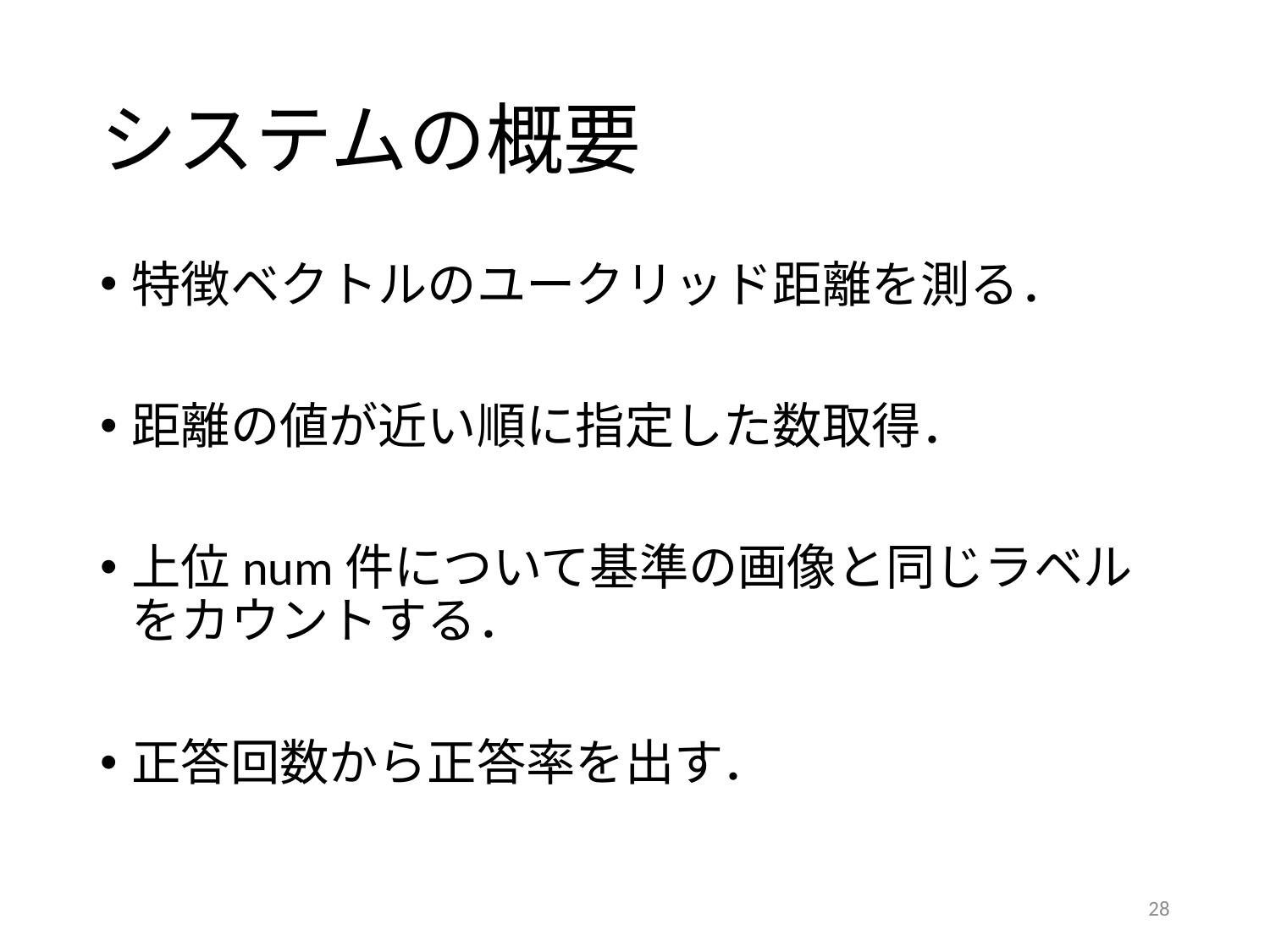

# システムの概要
特徴ベクトルのユークリッド距離を測る．

距離の値が近い順に指定した数取得．

上位num件について基準の画像と同じラベルをカウントする．

正答回数から正答率を出す．

28